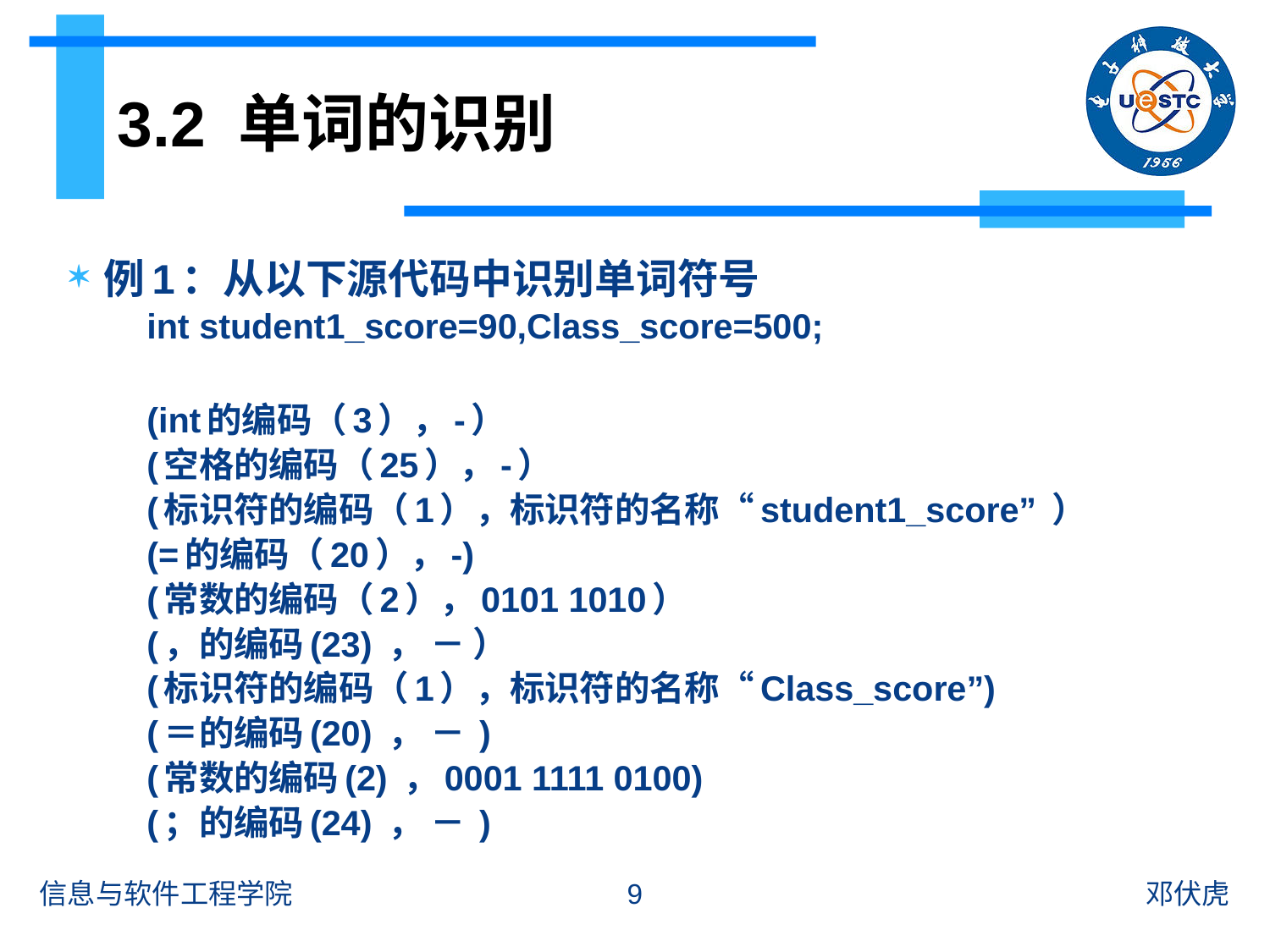

# 3.2 单词的识别
例1：从以下源代码中识别单词符号
int student1_score=90,Class_score=500;

(int的编码（3），-）
(空格的编码（25），-）
(标识符的编码（1），标识符的名称“student1_score” ）
(=的编码（20），-)
(常数的编码（2），0101 1010）
(，的编码(23) ， － ）
(标识符的编码（1），标识符的名称“Class_score”)
(＝的编码(20) ， － )
(常数的编码(2) ，0001 1111 0100)
(；的编码(24) ， － )
9
信息与软件工程学院
邓伏虎